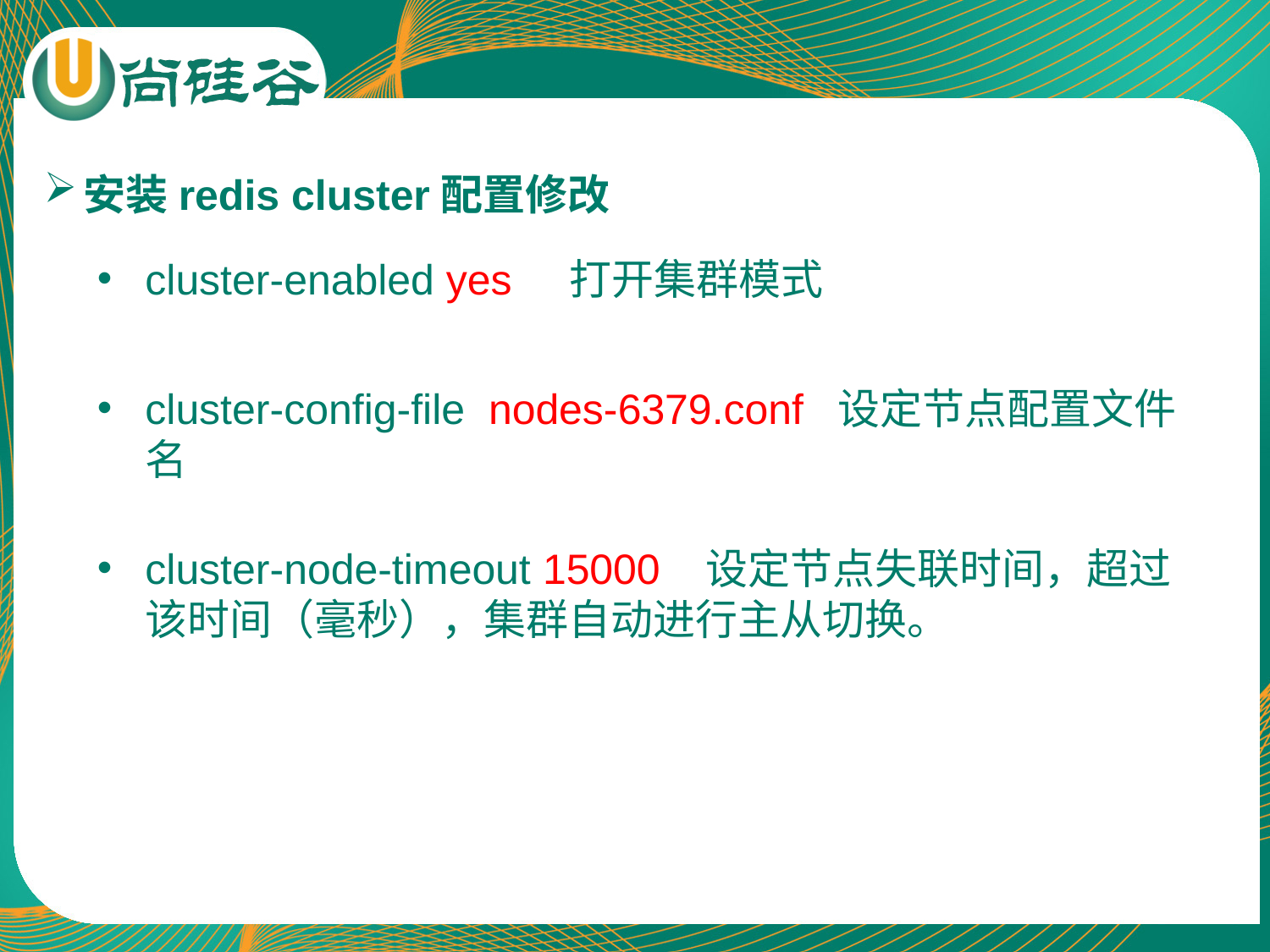

安装redis cluster配置修改
cluster-enabled yes    打开集群模式
cluster-config-file  nodes-6379.conf  设定节点配置文件名
cluster-node-timeout 15000   设定节点失联时间，超过该时间（毫秒），集群自动进行主从切换。